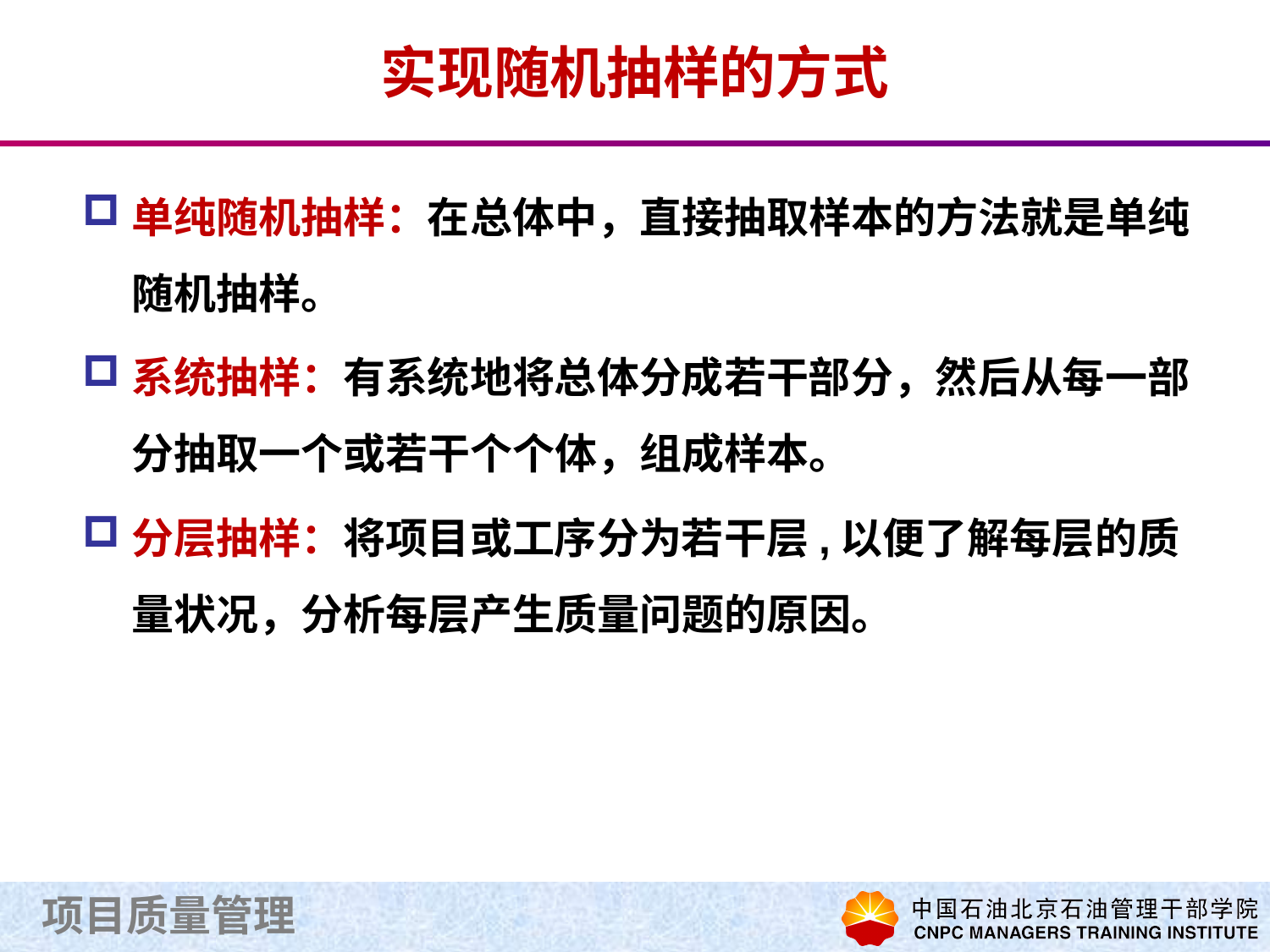

# 实现随机抽样的方式
单纯随机抽样：在总体中，直接抽取样本的方法就是单纯随机抽样。
系统抽样：有系统地将总体分成若干部分，然后从每一部分抽取一个或若干个个体，组成样本。
分层抽样：将项目或工序分为若干层,以便了解每层的质量状况，分析每层产生质量问题的原因。